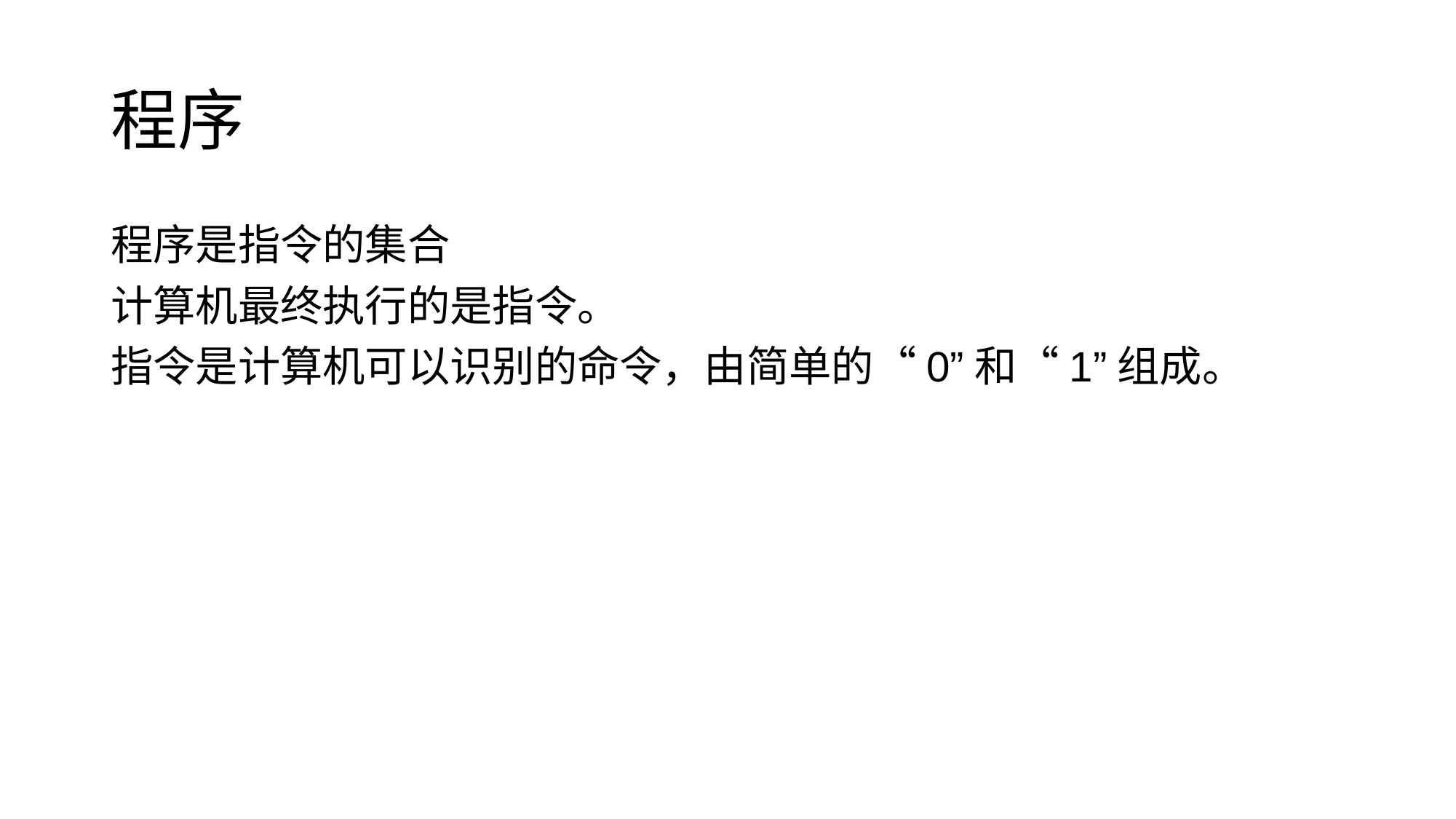

# 程序
程序是指令的集合
计算机最终执行的是指令。
指令是计算机可以识别的命令，由简单的“0”和“1”组成。